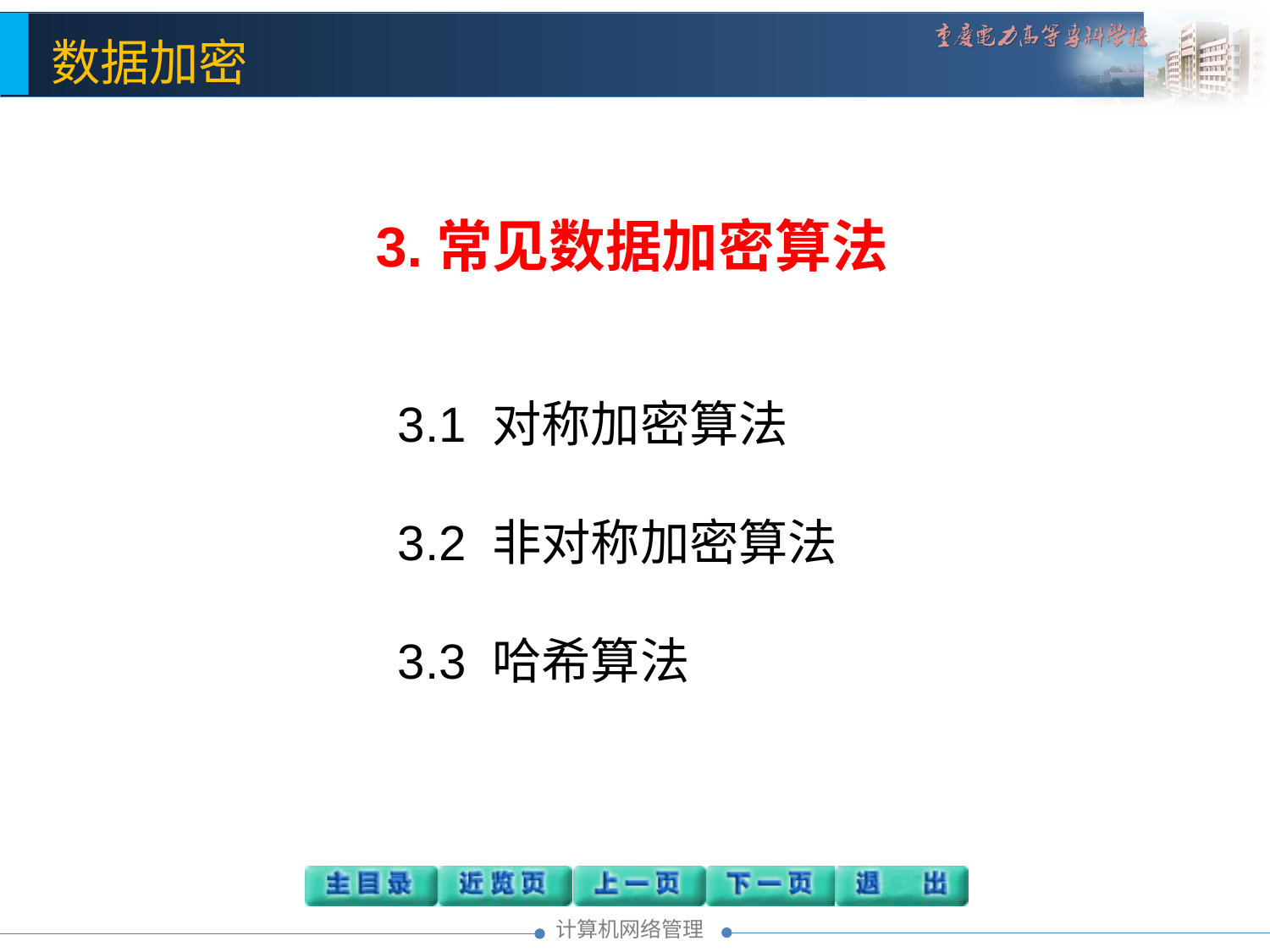

3.常见数据加密算法
3.1 对称加密算法
3.2 非对称加密算法
3.3 哈希算法